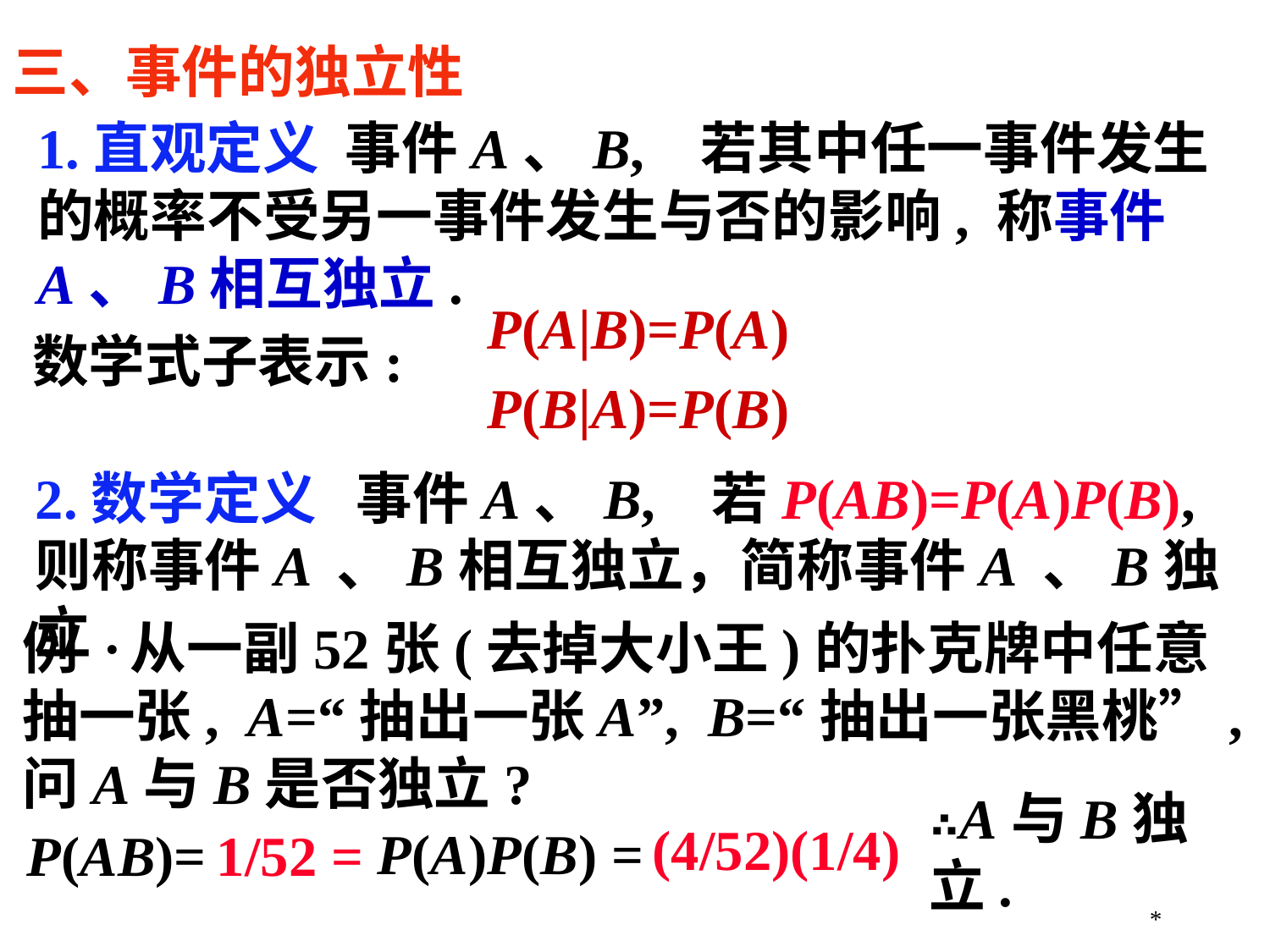

三、事件的独立性
1.直观定义  事件A、B,   若其中任一事件发生的概率不受另一事件发生与否的影响, 称事件A、B相互独立.
P(A|B)=P(A)

数学式子表示:
P(B|A)=P(B)

2.数学定义   事件A、B,   若P(AB)=P(A)P(B), 则称事件A 、B相互独立，简称事件A 、B独立.
例    从一副52张(去掉大小王)的扑克牌中任意抽一张,  A=“抽出一张A”,  B=“抽出一张黑桃”,  问A与B是否独立?
(4/52)(1/4)
∴A与B独立.
P(A)P(B) =
P(AB)=
1/52
=
*